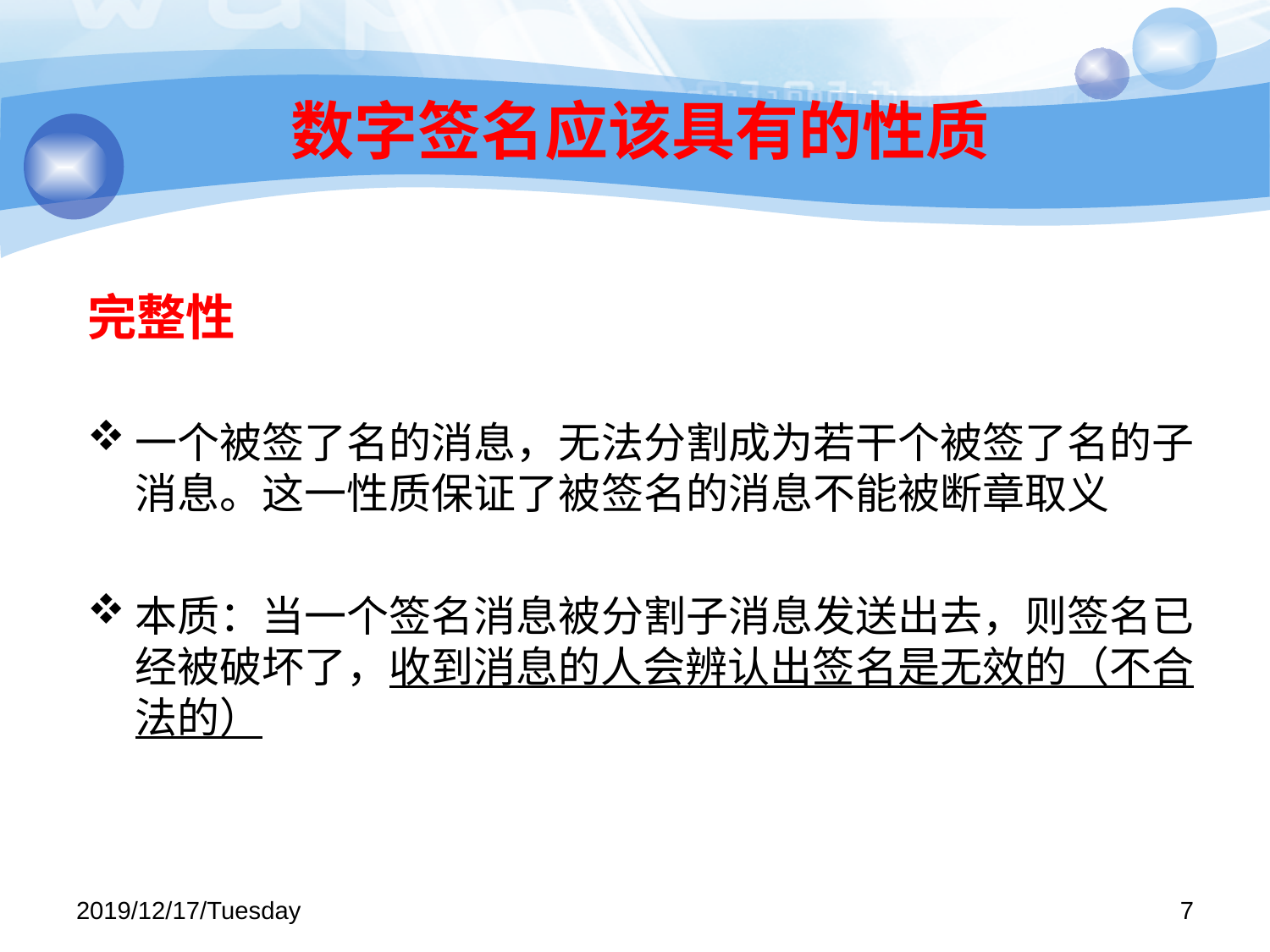

# 数字签名应该具有的性质
完整性

一个被签了名的消息，无法分割成为若干个被签了名的子消息。这一性质保证了被签名的消息不能被断章取义

本质：当一个签名消息被分割子消息发送出去，则签名已经被破坏了，收到消息的人会辨认出签名是无效的（不合法的）
2019/12/17/Tuesday
7